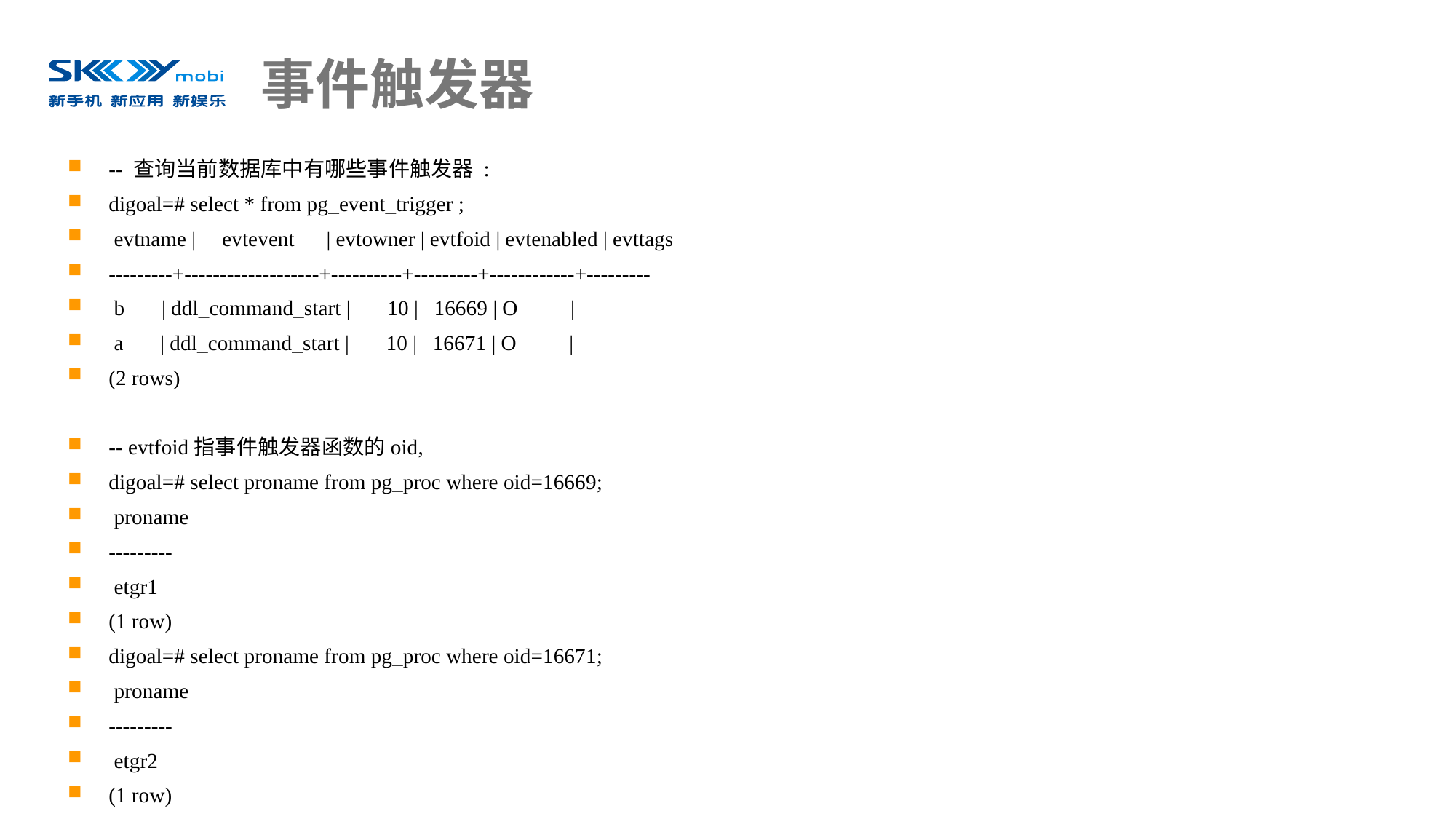

# 事件触发器
-- 查询当前数据库中有哪些事件触发器 :
digoal=# select * from pg_event_trigger ;
 evtname |     evtevent      | evtowner | evtfoid | evtenabled | evttags
---------+-------------------+----------+---------+------------+---------
 b       | ddl_command_start |       10 |   16669 | O          |
 a       | ddl_command_start |       10 |   16671 | O          |
(2 rows)

-- evtfoid指事件触发器函数的oid,
digoal=# select proname from pg_proc where oid=16669;
 proname
---------
 etgr1
(1 row)
digoal=# select proname from pg_proc where oid=16671;
 proname
---------
 etgr2
(1 row)